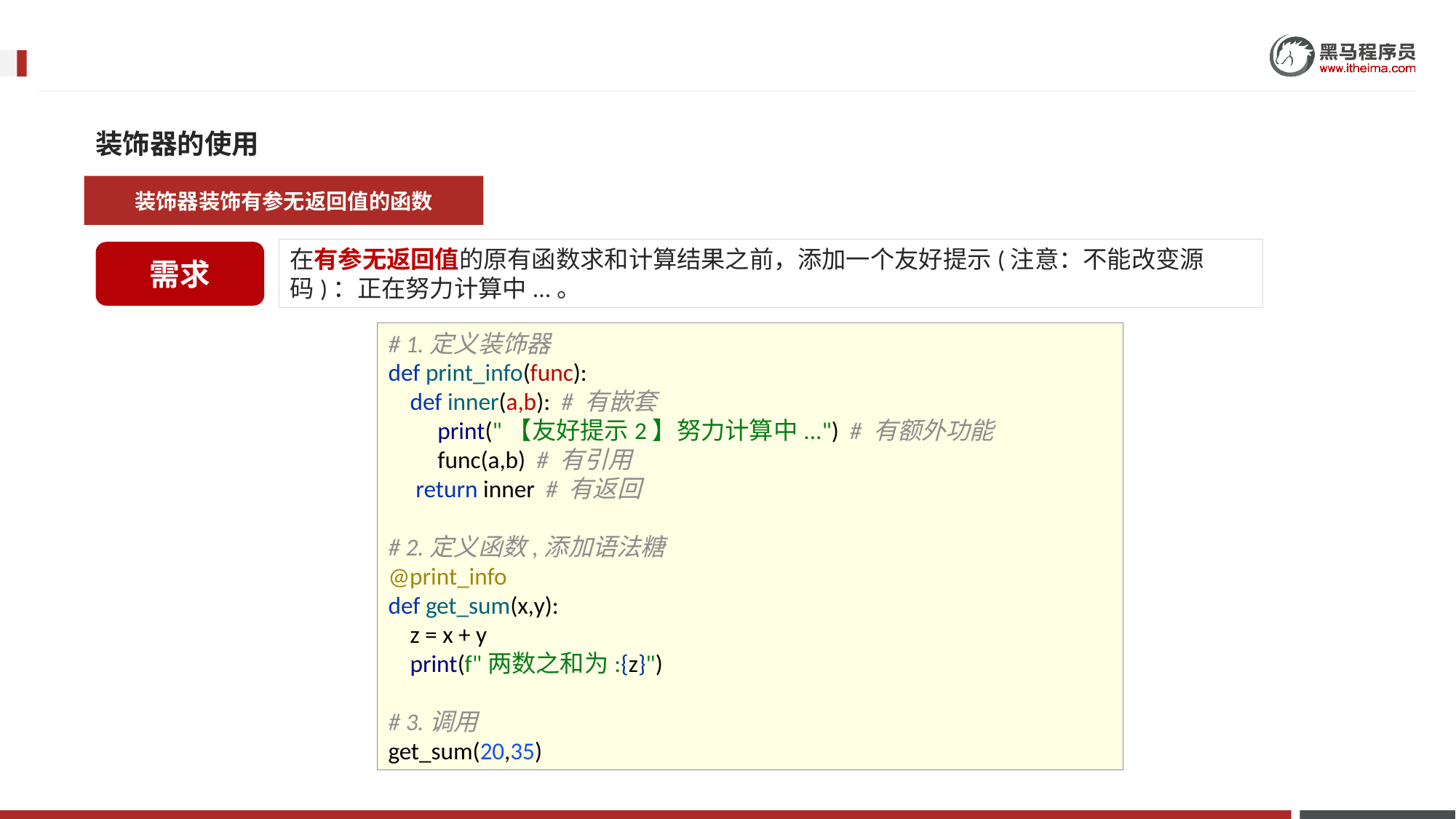

装饰器的使用
装饰器装饰有参无返回值的函数
在有参无返回值的原有函数求和计算结果之前，添加一个友好提示(注意：不能改变源码)：正在努力计算中...。
需求
# 1.定义装饰器 def print_info(func): def inner(a,b):  # 有嵌套 print("【友好提示2】努力计算中...")  # 有额外功能 func(a,b)  # 有引用 return inner  # 有返回 # 2.定义函数,添加语法糖 @print_info def get_sum(x,y): z = x + y print(f"两数之和为:{z}") # 3.调用 get_sum(20,35)